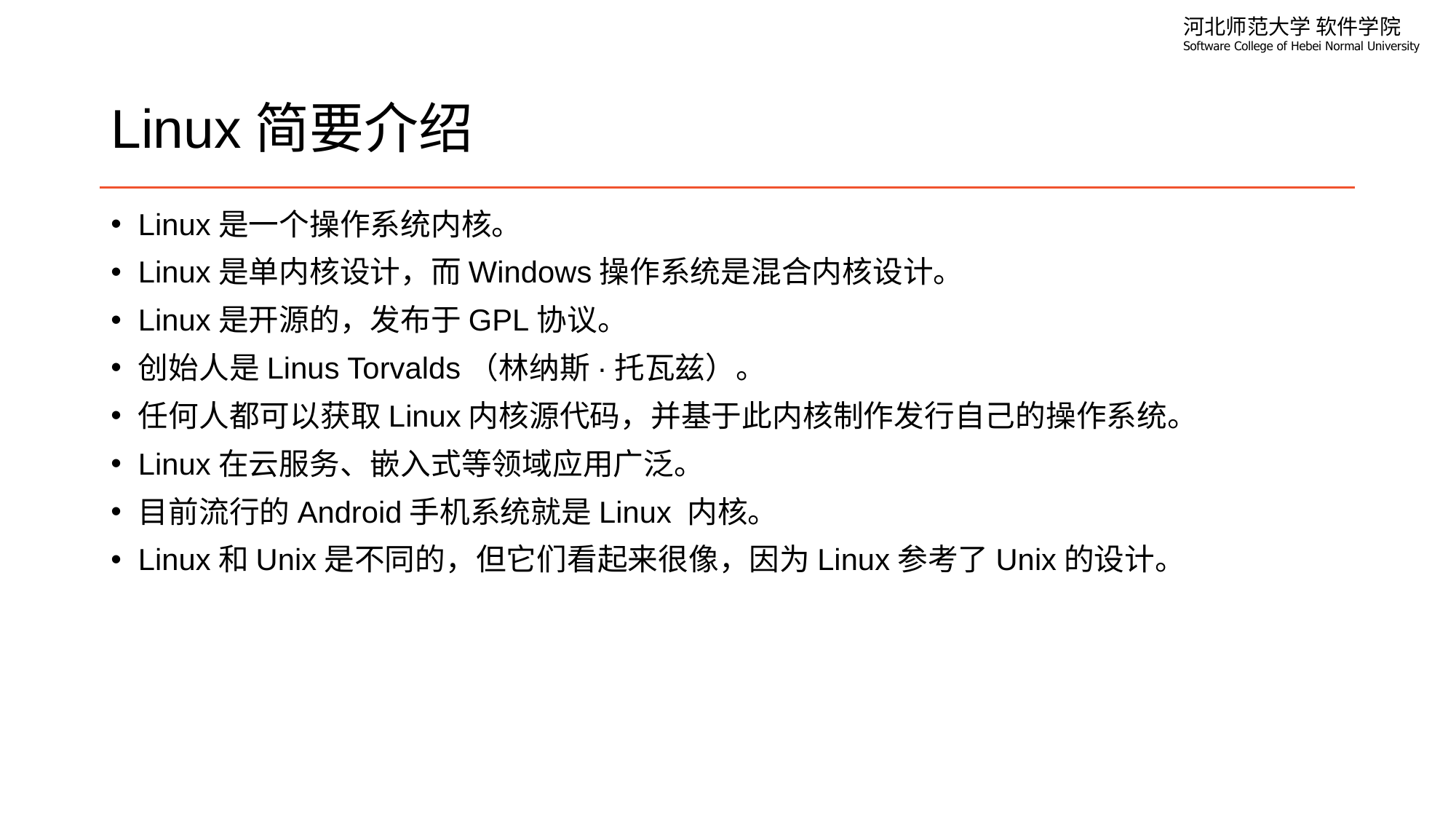

# Linux简要介绍
Linux是一个操作系统内核。
Linux是单内核设计，而Windows操作系统是混合内核设计。
Linux是开源的，发布于GPL协议。
创始人是Linus Torvalds（林纳斯·托瓦兹）。
任何人都可以获取Linux内核源代码，并基于此内核制作发行自己的操作系统。
Linux在云服务、嵌入式等领域应用广泛。
目前流行的Android手机系统就是Linux 内核。
Linux和Unix是不同的，但它们看起来很像，因为Linux参考了Unix的设计。